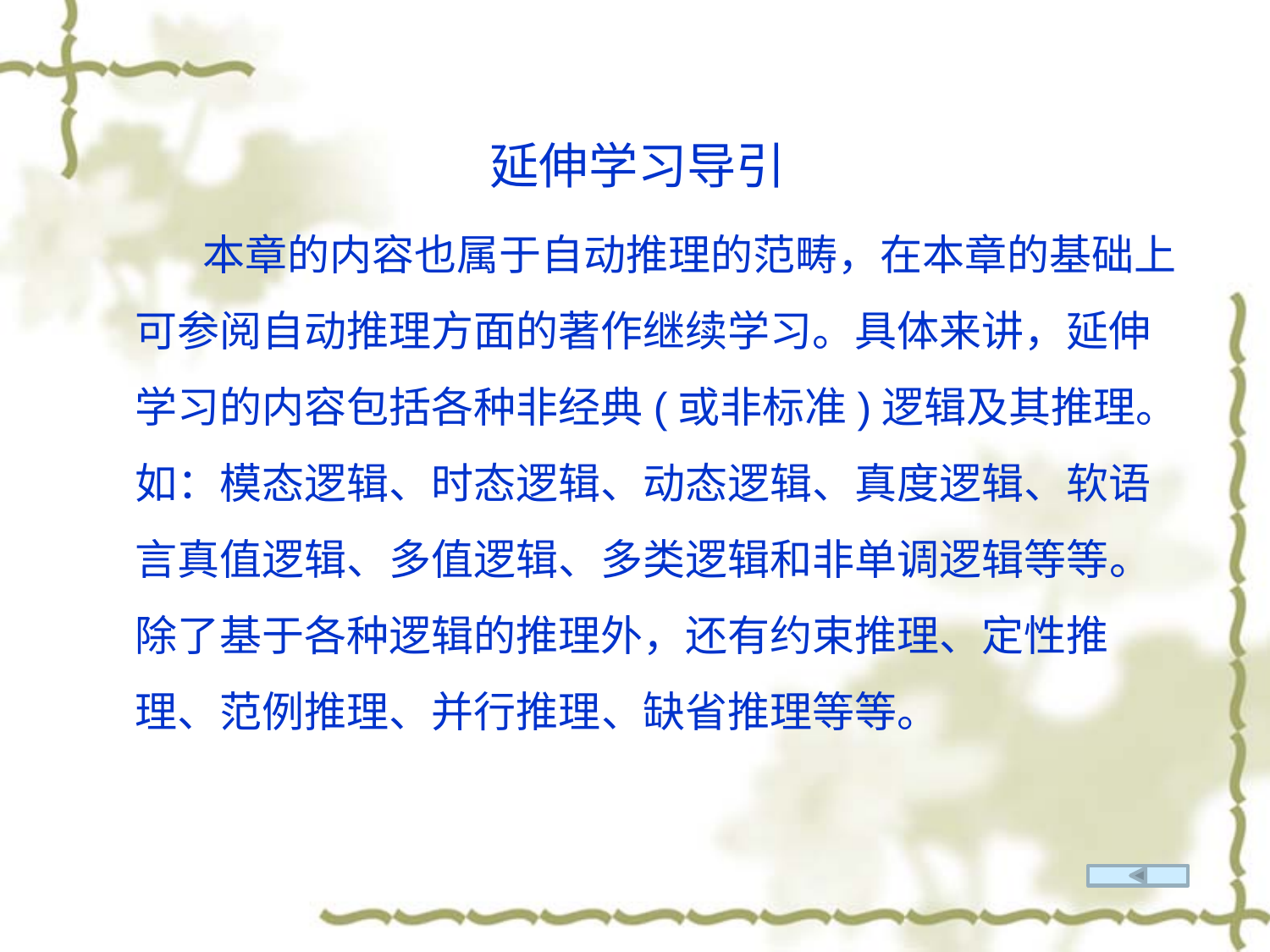

延伸学习导引
           本章的内容也属于自动推理的范畴，在本章的基础上可参阅自动推理方面的著作继续学习。具体来讲，延伸学习的内容包括各种非经典(或非标准)逻辑及其推理。如：模态逻辑、时态逻辑、动态逻辑、真度逻辑、软语言真值逻辑、多值逻辑、多类逻辑和非单调逻辑等等。除了基于各种逻辑的推理外，还有约束推理、定性推理、范例推理、并行推理、缺省推理等等。